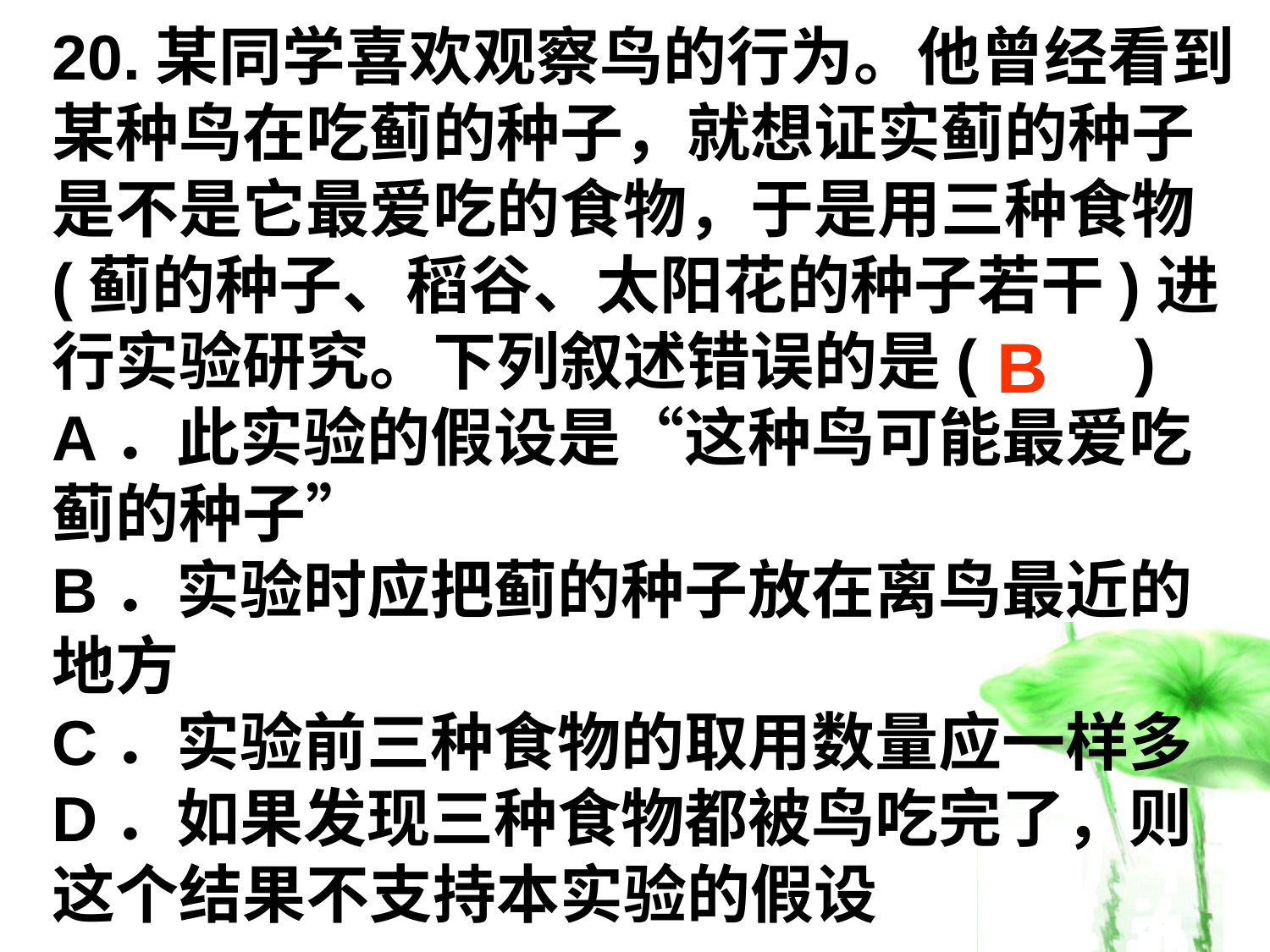

20.某同学喜欢观察鸟的行为。他曾经看到某种鸟在吃蓟的种子，就想证实蓟的种子是不是它最爱吃的食物，于是用三种食物(蓟的种子、稻谷、太阳花的种子若干)进行实验研究。下列叙述错误的是(　　)
A．此实验的假设是“这种鸟可能最爱吃蓟的种子”
B．实验时应把蓟的种子放在离鸟最近的地方
C．实验前三种食物的取用数量应一样多
D．如果发现三种食物都被鸟吃完了，则这个结果不支持本实验的假设

B